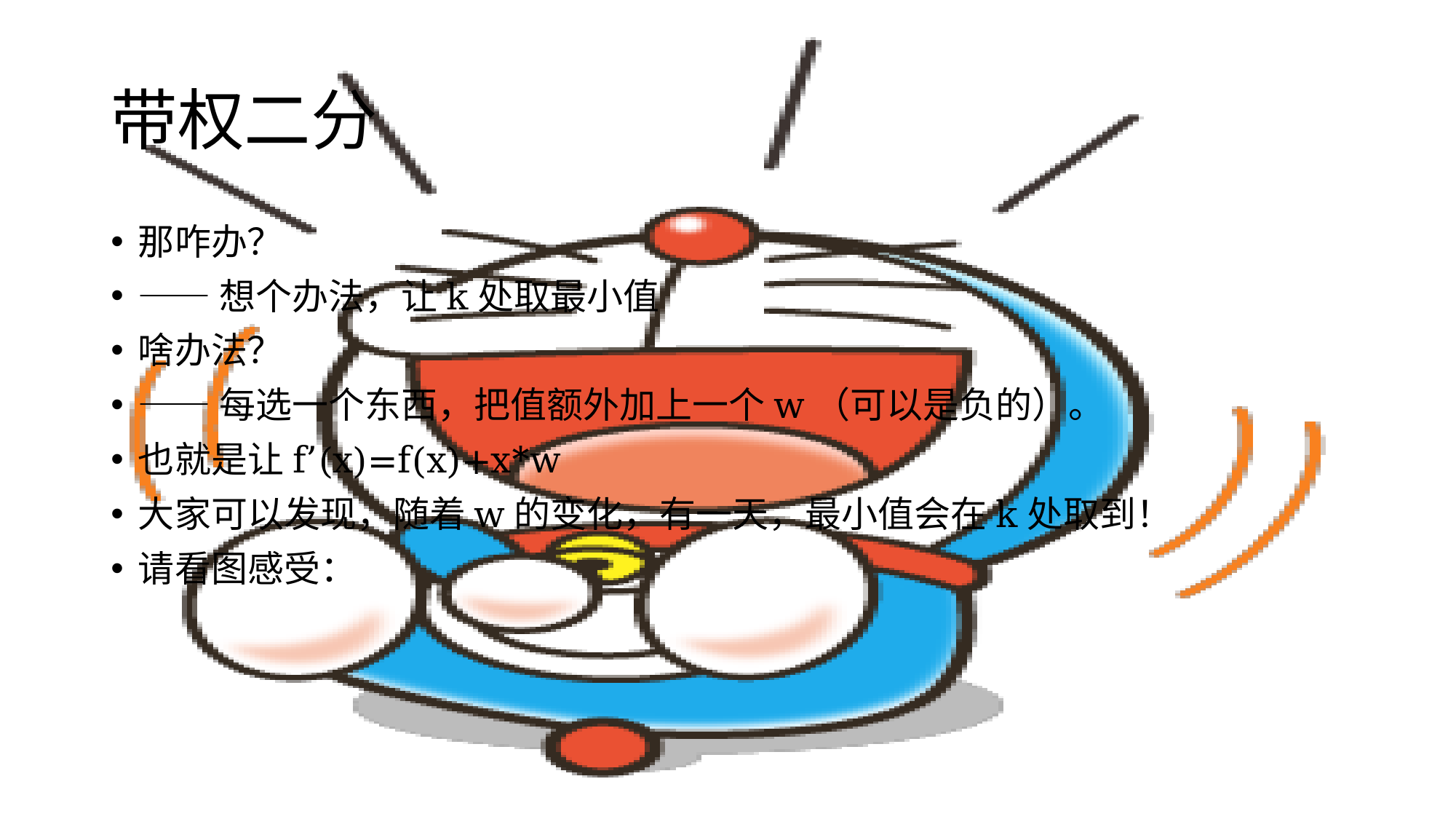

# 带权二分
那咋办？
——想个办法，让k处取最小值
啥办法？
——每选一个东西，把值额外加上一个w（可以是负的）。
也就是让f’(x)=f(x)+x*w
大家可以发现，随着w的变化，有一天，最小值会在k处取到！
请看图感受：